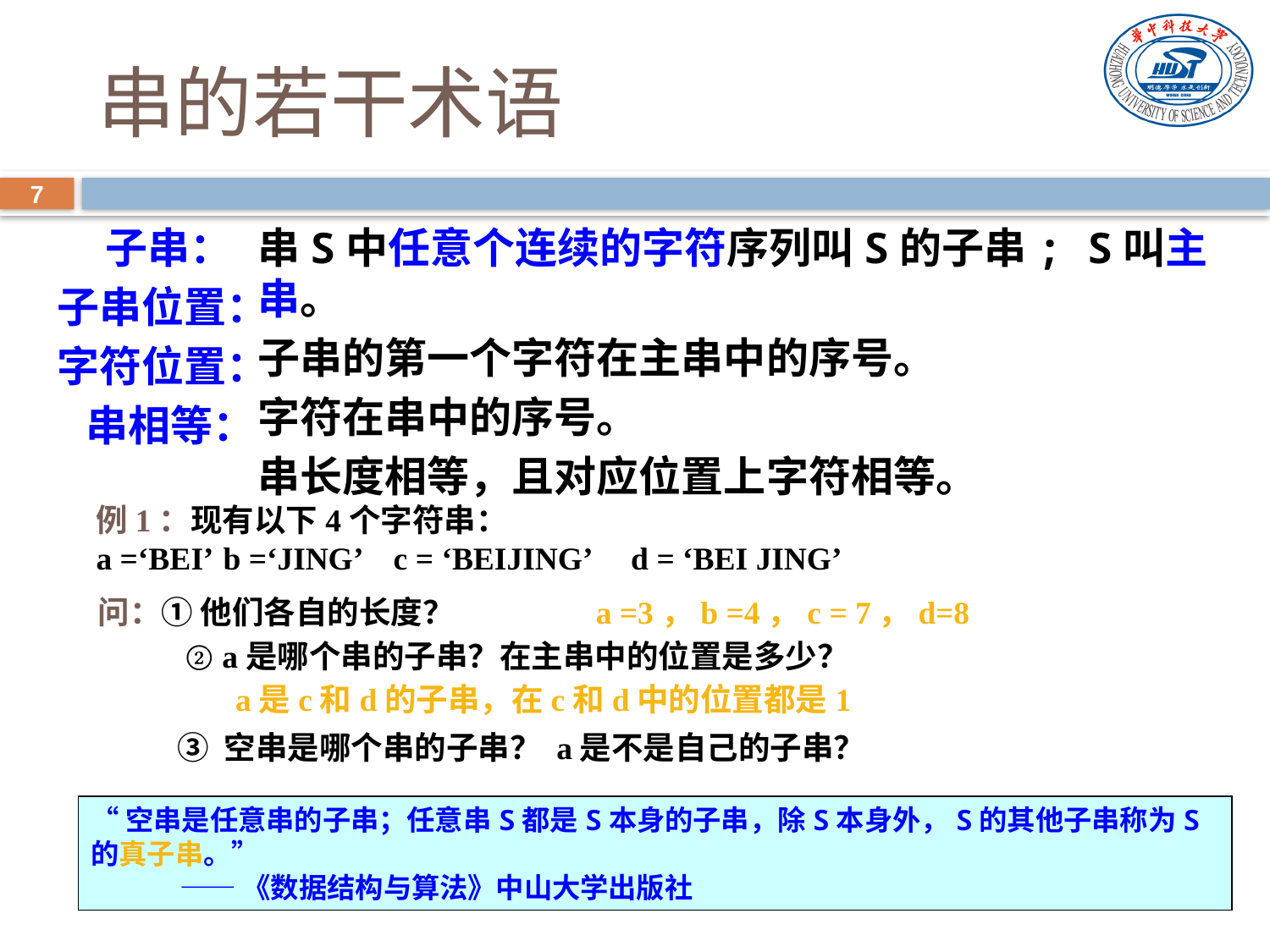

# 串的若干术语
7
    子串：
子串位置：
字符位置：
  串相等：
串S中任意个连续的字符序列叫S的子串; S叫主串。
子串的第一个字符在主串中的序号。
字符在串中的序号。
串长度相等，且对应位置上字符相等。
例1：现有以下4个字符串：
a =‘BEI’ 	b =‘JING’    c = ‘BEIJING’     d = ‘BEI JING’
问：① 他们各自的长度？
a =3，b =4，c = 7，d=8
② a是哪个串的子串？在主串中的位置是多少？
a是c和d的子串，在c和d中的位置都是1
③ 空串是哪个串的子串？ a是不是自己的子串？
“空串是任意串的子串；任意串S都是S本身的子串，除S本身外，S的其他子串称为S的真子串。”
              ——《数据结构与算法》中山大学出版社
Huazhong University of Science and Technology